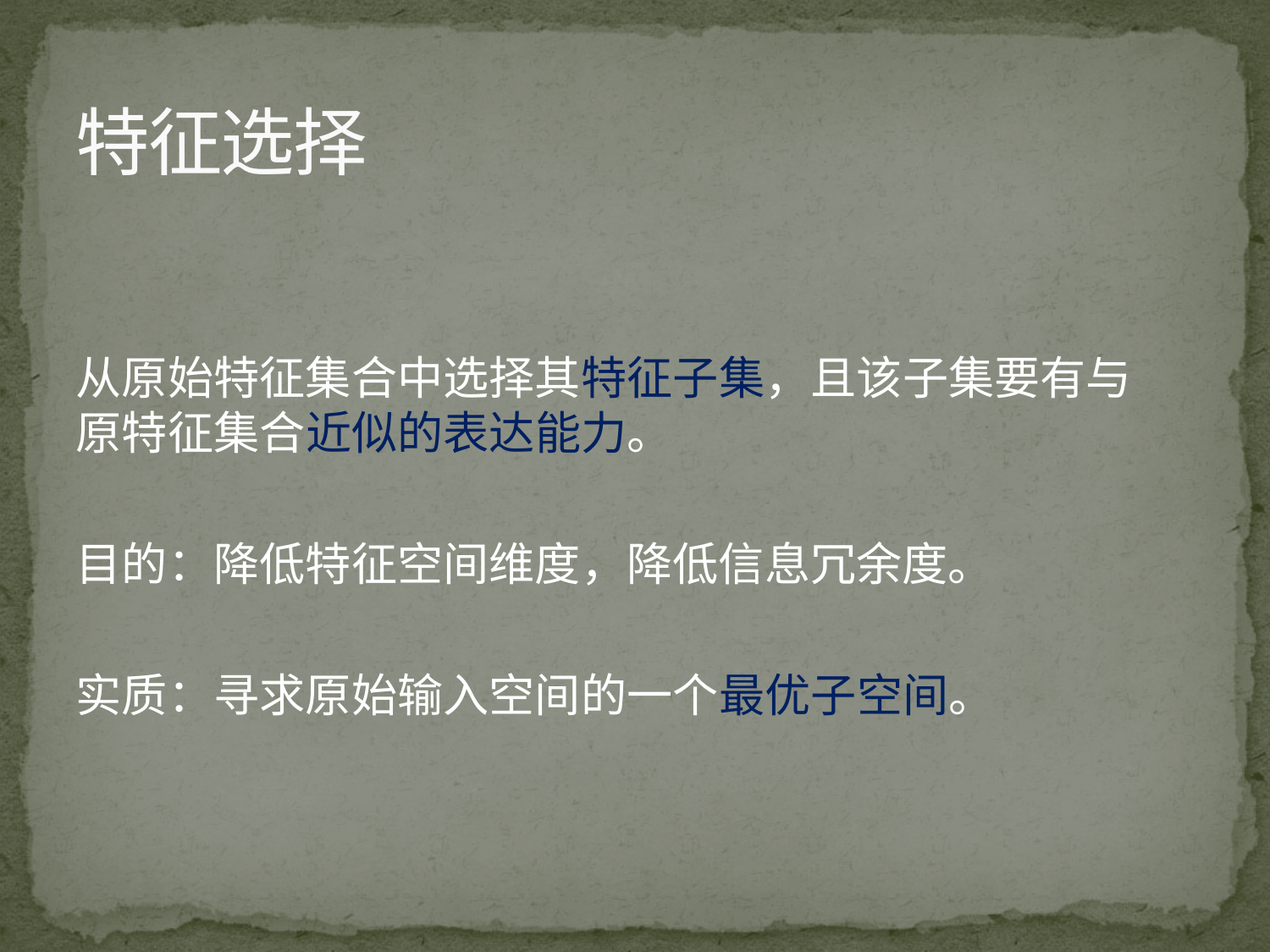

# 特征选择

从原始特征集合中选择其特征子集，且该子集要有与    原特征集合近似的表达能力。

目的：降低特征空间维度，降低信息冗余度。

实质：寻求原始输入空间的一个最优子空间。